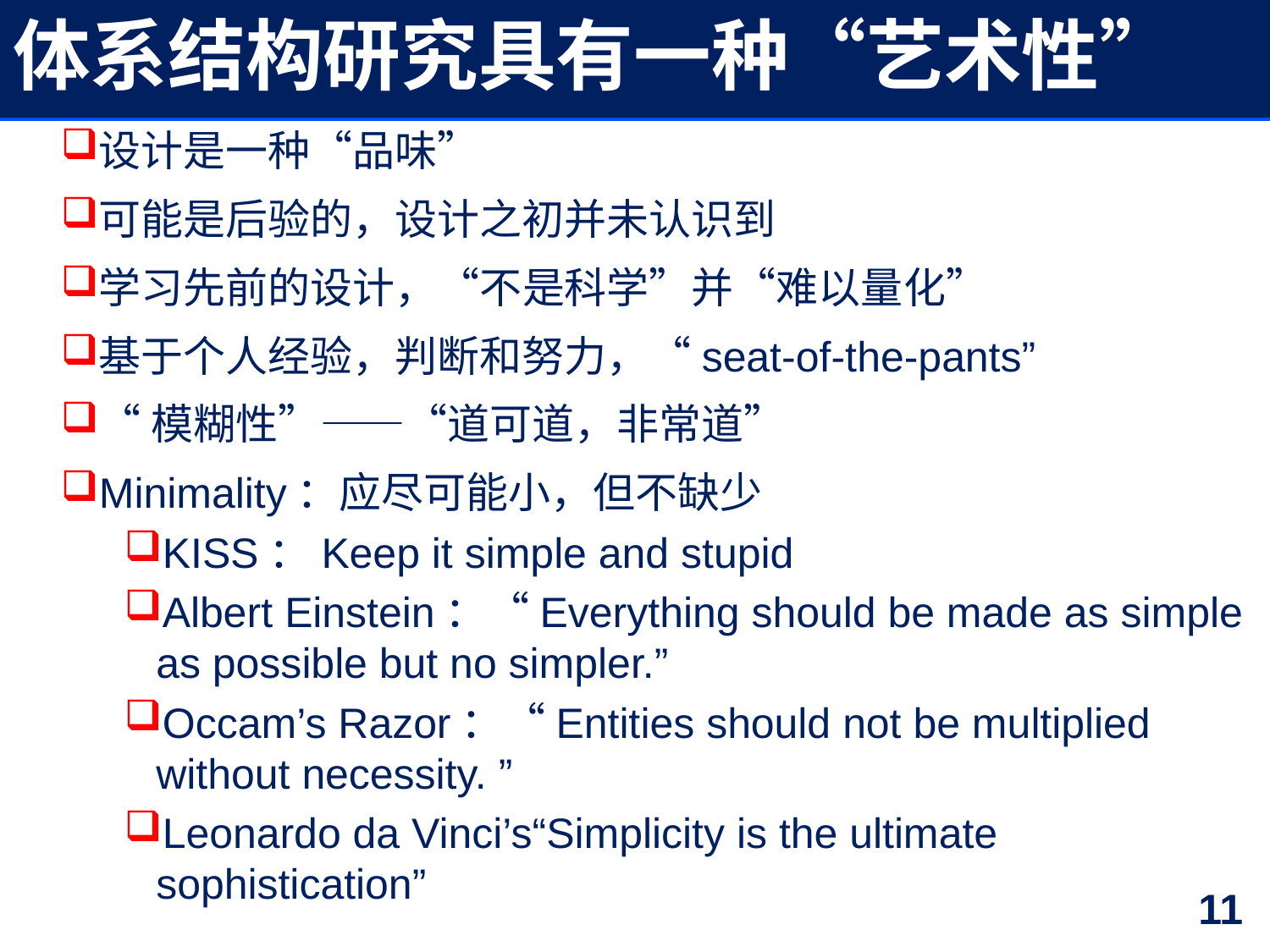

# 体系结构研究具有一种“艺术性”
设计是一种“品味”
可能是后验的，设计之初并未认识到
学习先前的设计，“不是科学”并“难以量化”
基于个人经验，判断和努力，“seat-of-the-pants”
“模糊性”——“道可道，非常道”
Minimality：应尽可能小，但不缺少
KISS：Keep it simple and stupid
Albert Einstein：“Everything should be made as simple as possible but no simpler.”
Occam’s Razor：“Entities should not be multiplied without necessity. ”
Leonardo da Vinci’s“Simplicity is the ultimate sophistication”
11